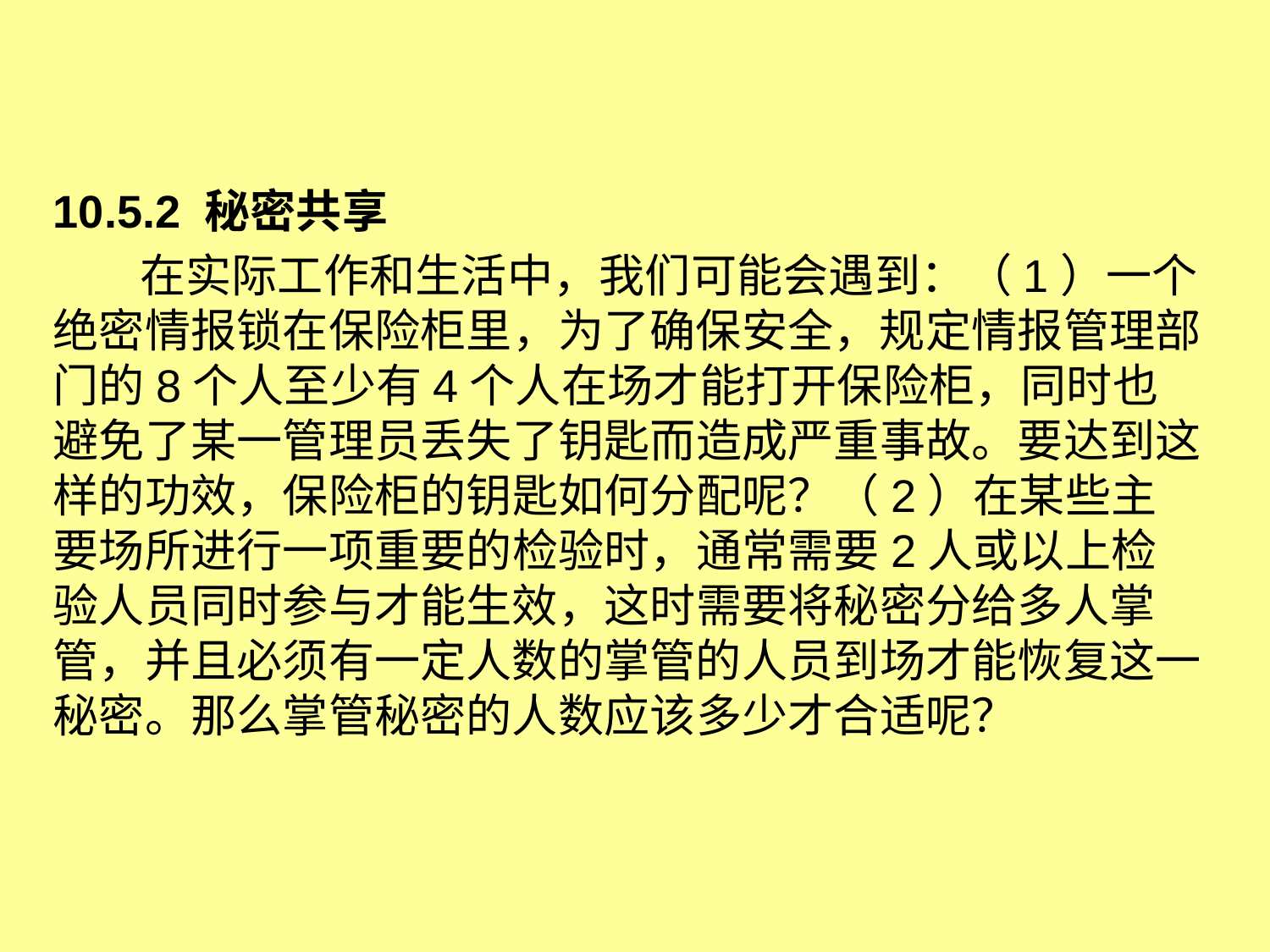

#
10.5.2 秘密共享
在实际工作和生活中，我们可能会遇到：（1）一个绝密情报锁在保险柜里，为了确保安全，规定情报管理部门的8个人至少有4个人在场才能打开保险柜，同时也避免了某一管理员丢失了钥匙而造成严重事故。要达到这样的功效，保险柜的钥匙如何分配呢？（2）在某些主要场所进行一项重要的检验时，通常需要2人或以上检验人员同时参与才能生效，这时需要将秘密分给多人掌管，并且必须有一定人数的掌管的人员到场才能恢复这一秘密。那么掌管秘密的人数应该多少才合适呢？